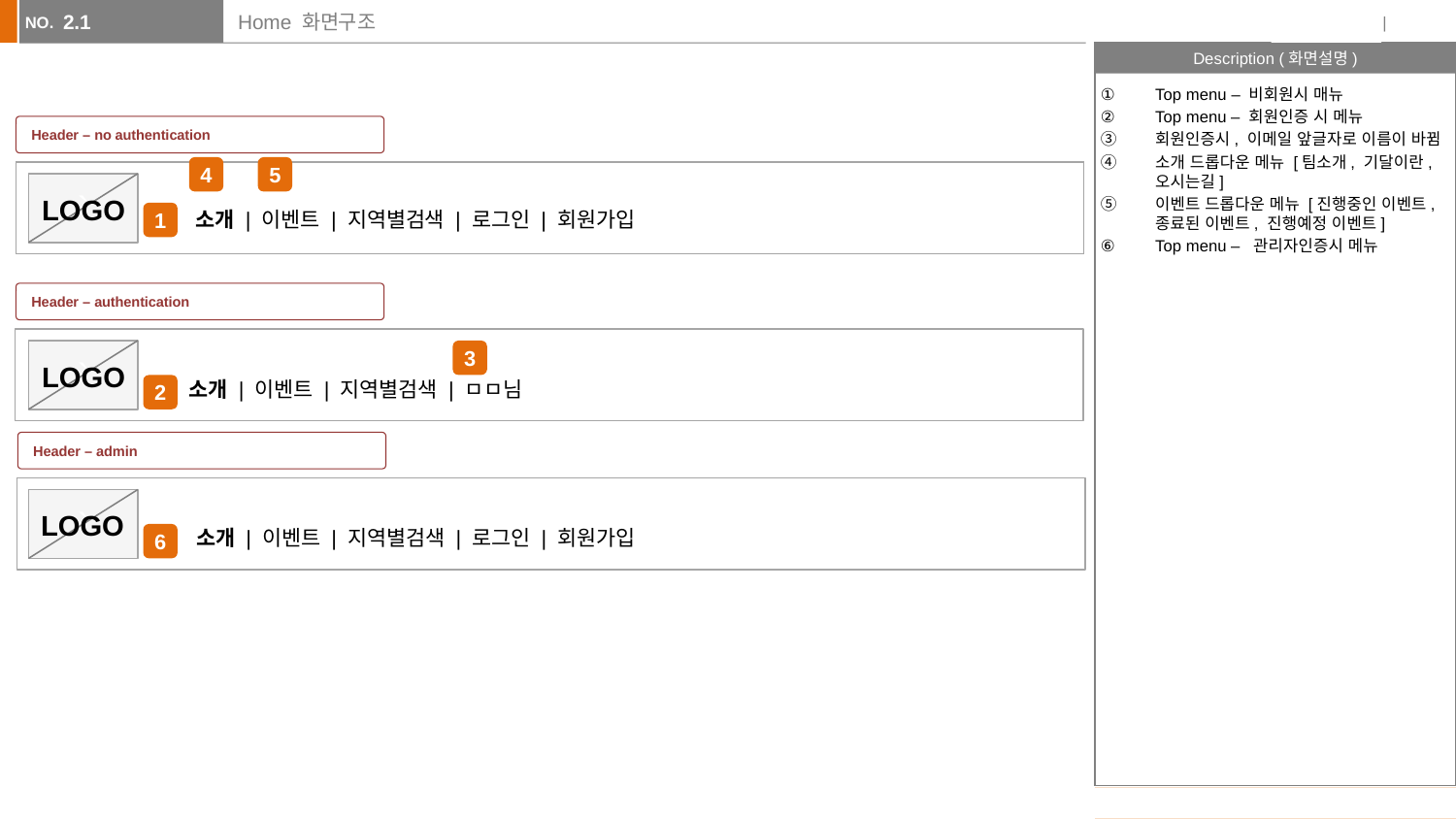

2.1
# Home 화면구조

Top menu – 비회원시 매뉴
Top menu – 회원인증 시 메뉴
회원인증시, 이메일 앞글자로 이름이 바뀜
소개 드롭다운 메뉴 [팀소개, 기달이란, 오시는길]
이벤트 드롭다운 메뉴 [진행중인 이벤트, 종료된 이벤트, 진행예정 이벤트]
Top menu –  관리자인증시 메뉴

Header – no authentication
4
5

`
`
LOGO
소개 | 이벤트 | 지역별검색 | 로그인 | 회원가입
1
Header – authentication

`
3
LOGO
소개 | 이벤트 | 지역별검색 | ㅁㅁ님
2
Header – admin

`
LOGO
소개 | 이벤트 | 지역별검색 | 로그인 | 회원가입
6